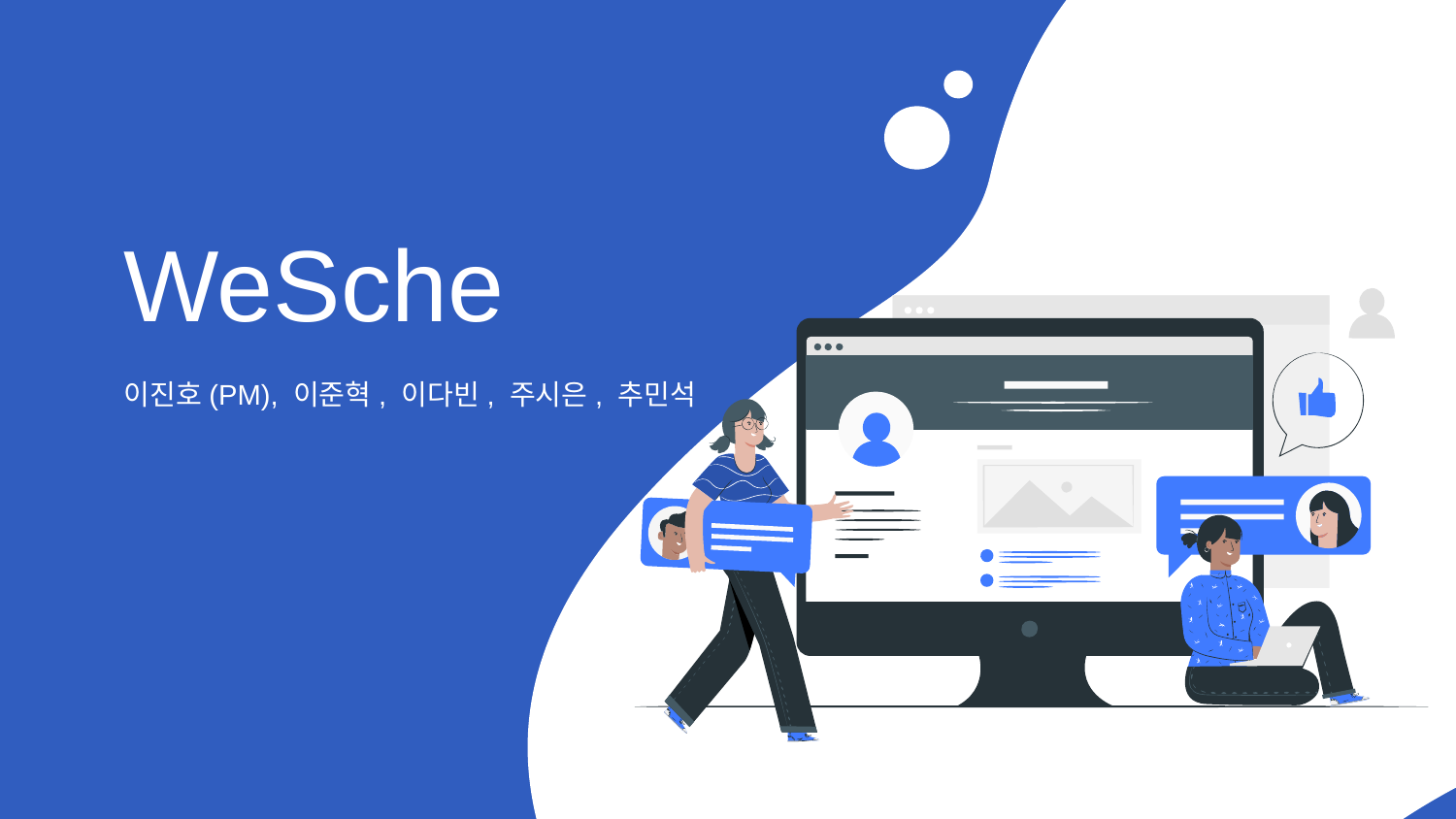

# WeSche

이진호(PM), 이준혁, 이다빈, 주시은, 추민석